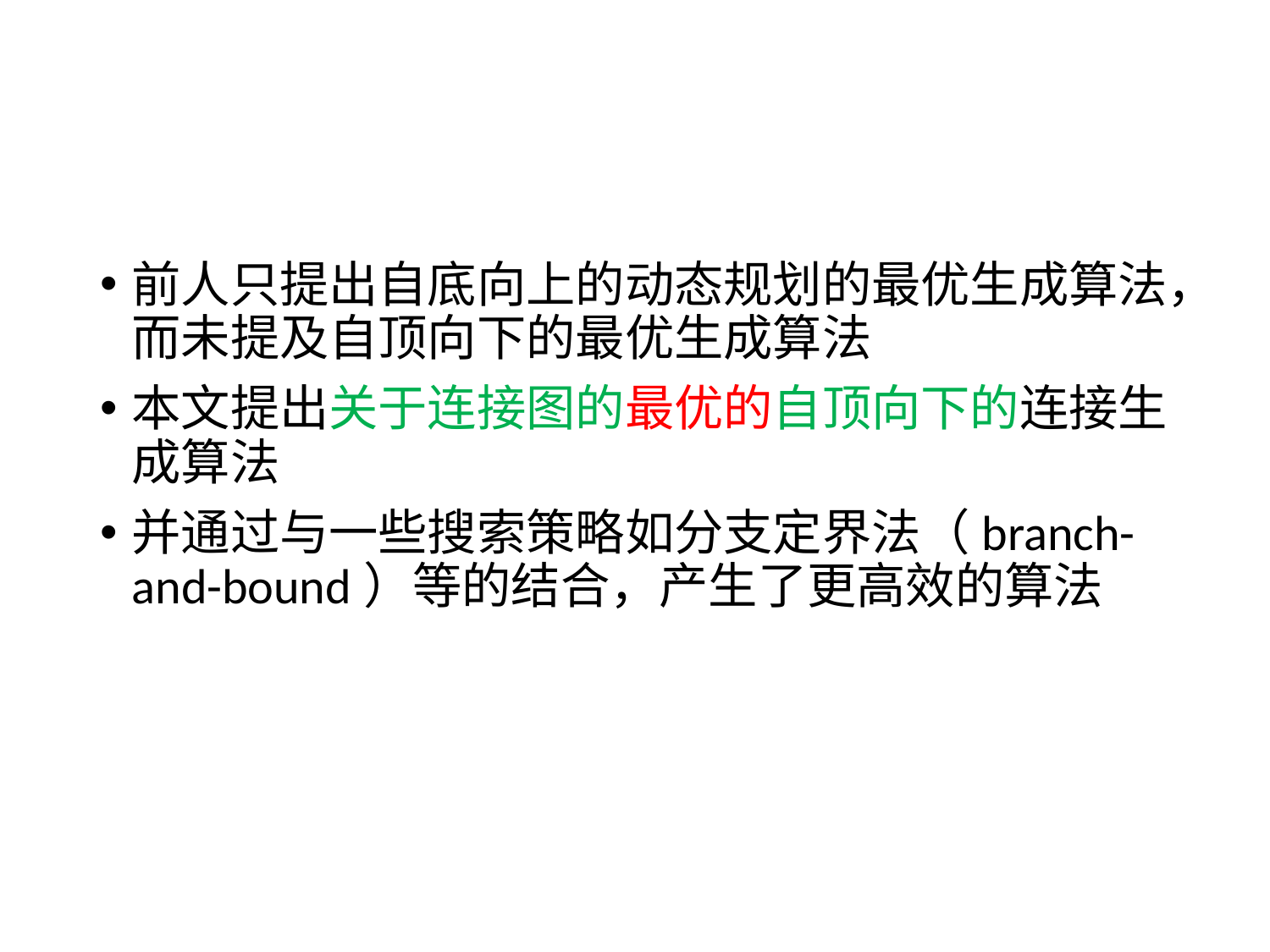

#
前人只提出自底向上的动态规划的最优生成算法，而未提及自顶向下的最优生成算法
本文提出关于连接图的最优的自顶向下的连接生成算法
并通过与一些搜索策略如分支定界法（branch-and-bound）等的结合，产生了更高效的算法